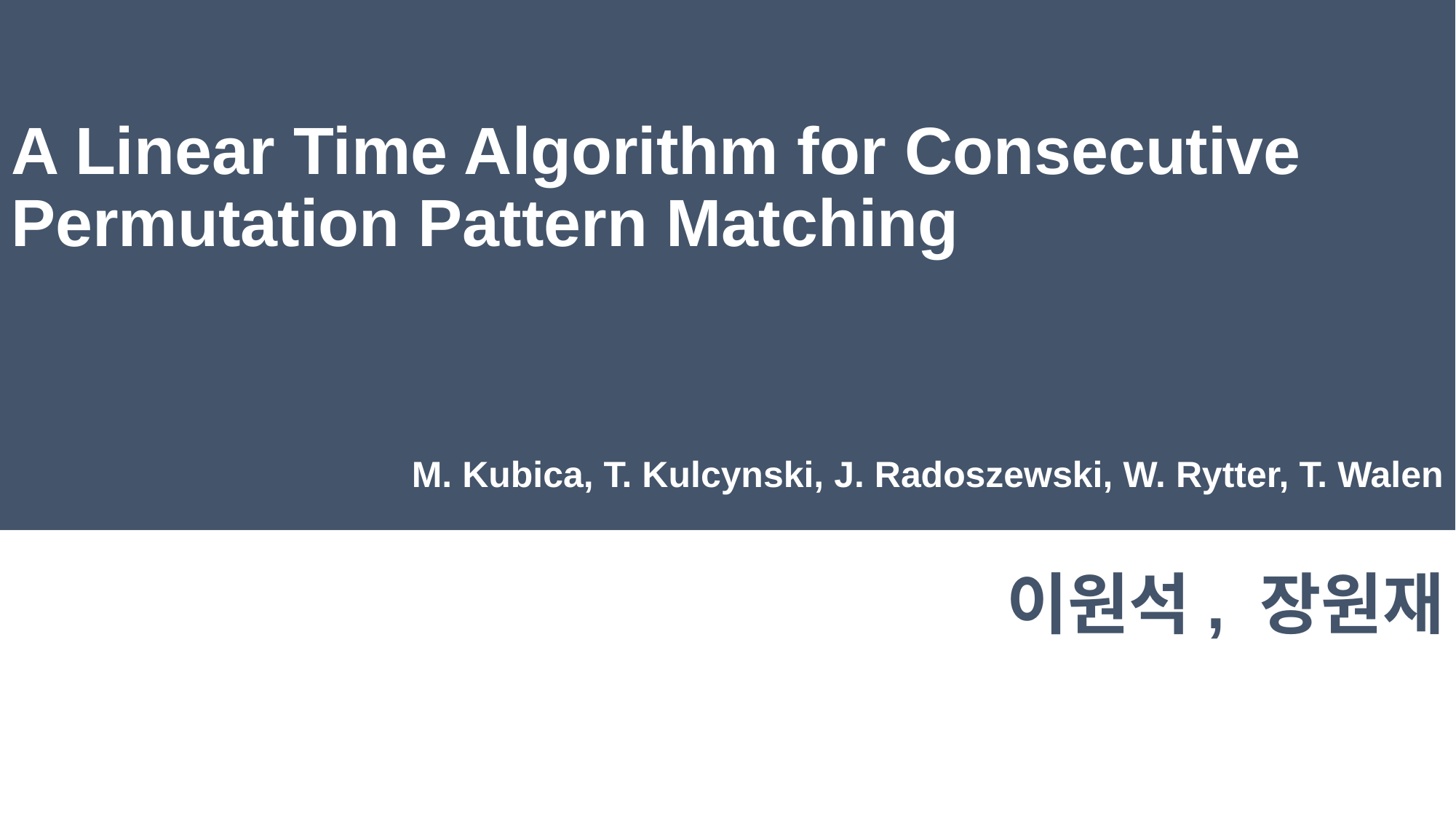

# A Linear Time Algorithm for Consecutive Permutation Pattern Matching
M. Kubica, T. Kulcynski, J. Radoszewski, W. Rytter, T. Walen
이원석, 장원재